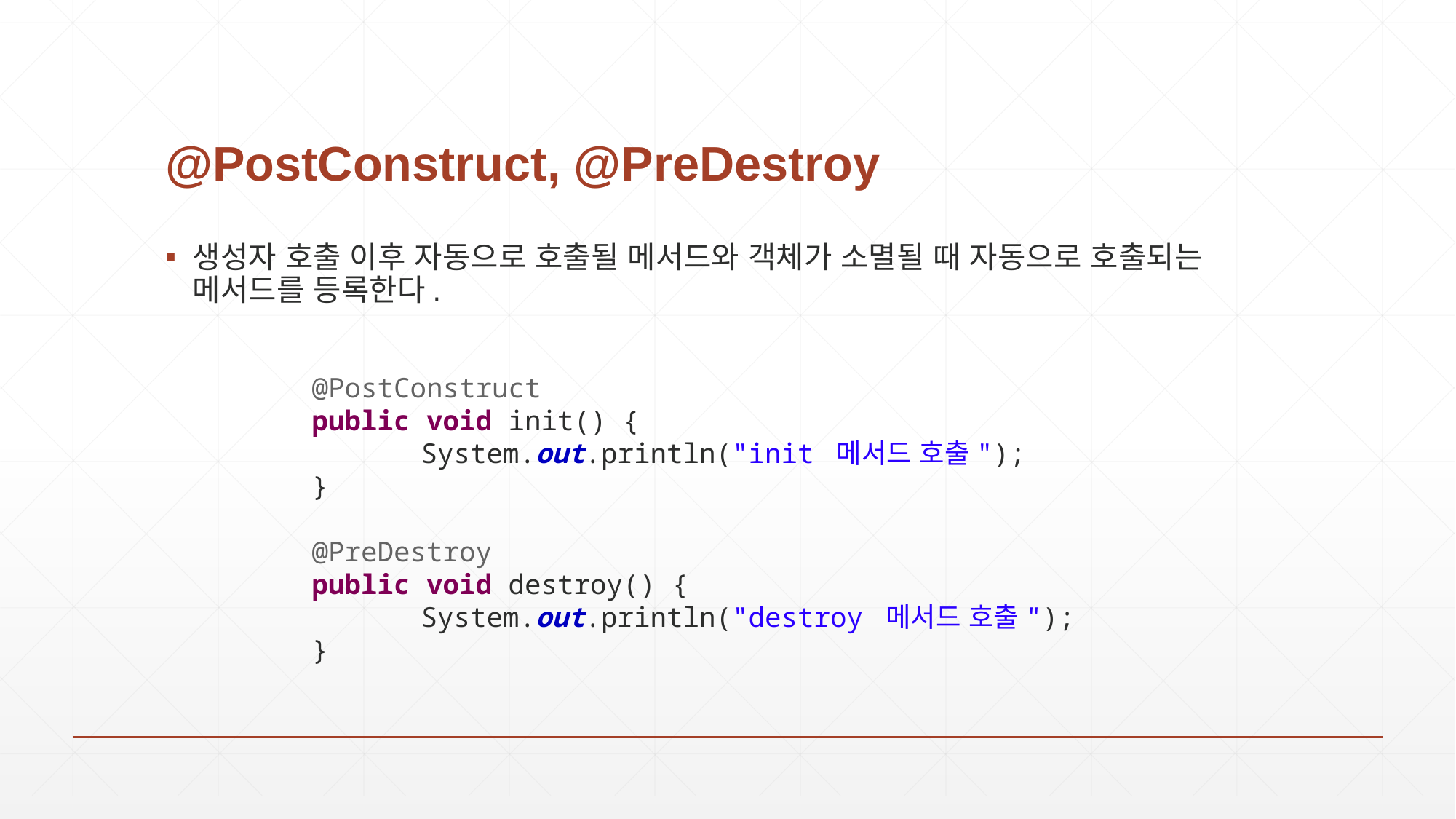

# @PostConstruct, @PreDestroy
생성자 호출 이후 자동으로 호출될 메서드와 객체가 소멸될 때 자동으로 호출되는 메서드를 등록한다.
@PostConstruct
public void init() {
	System.out.println("init 메서드 호출");
}

@PreDestroy
public void destroy() {
	System.out.println("destroy 메서드 호출");
}